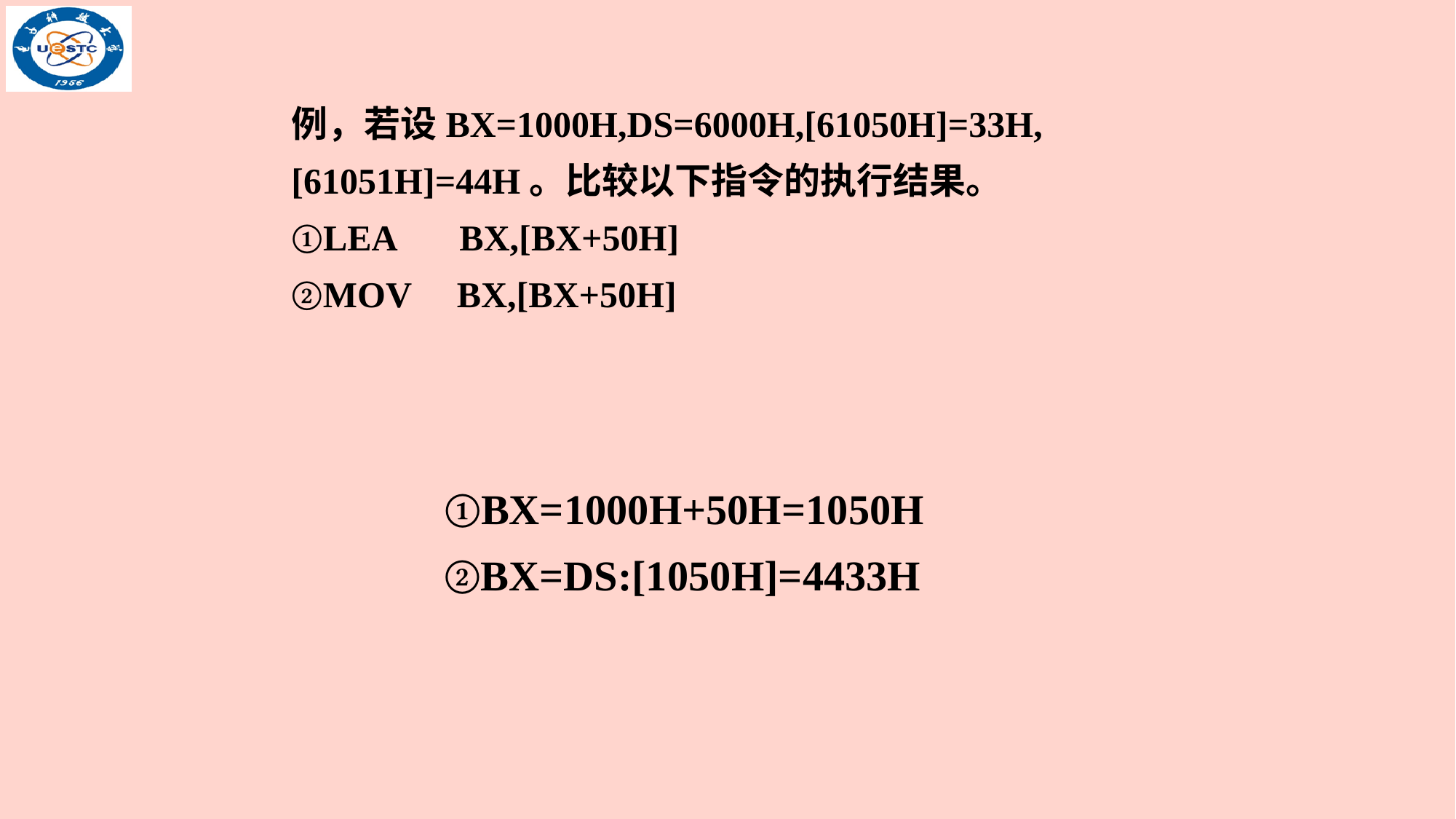

例，若设BX=1000H,DS=6000H,[61050H]=33H,[61051H]=44H。比较以下指令的执行结果。
①LEA       BX,[BX+50H]
②MOV     BX,[BX+50H]
①BX=1000H+50H=1050H
②BX=DS:[1050H]=4433H